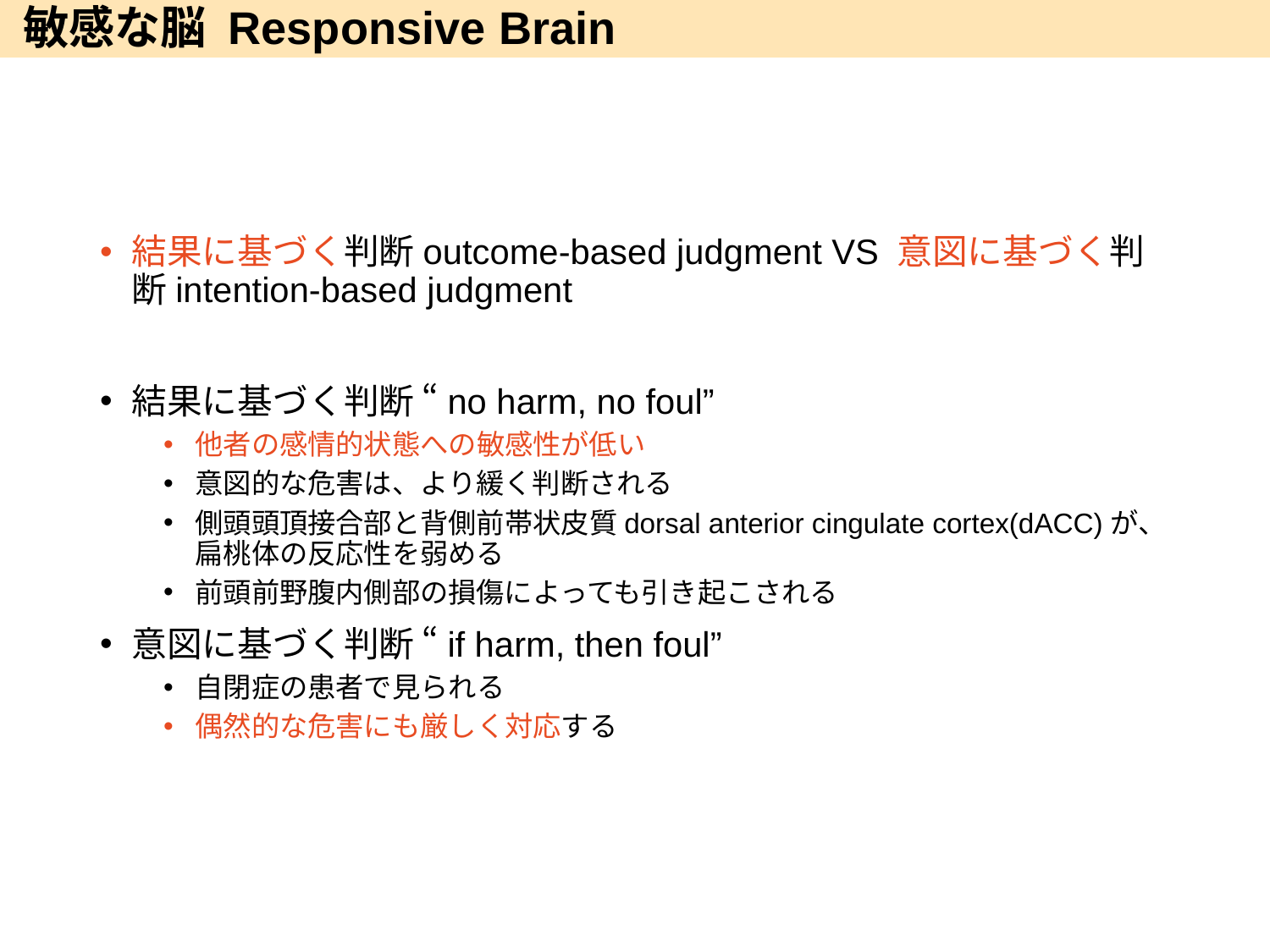

# 敏感な脳 Responsive Brain
結果に基づく判断outcome-based judgment VS 意図に基づく判断intention-based judgment

結果に基づく判断 “no harm, no foul”
他者の感情的状態への敏感性が低い
意図的な危害は、より緩く判断される
側頭頭頂接合部と背側前帯状皮質dorsal anterior cingulate cortex(dACC)が、扁桃体の反応性を弱める
前頭前野腹内側部の損傷によっても引き起こされる
意図に基づく判断 “if harm, then foul”
自閉症の患者で見られる
偶然的な危害にも厳しく対応する